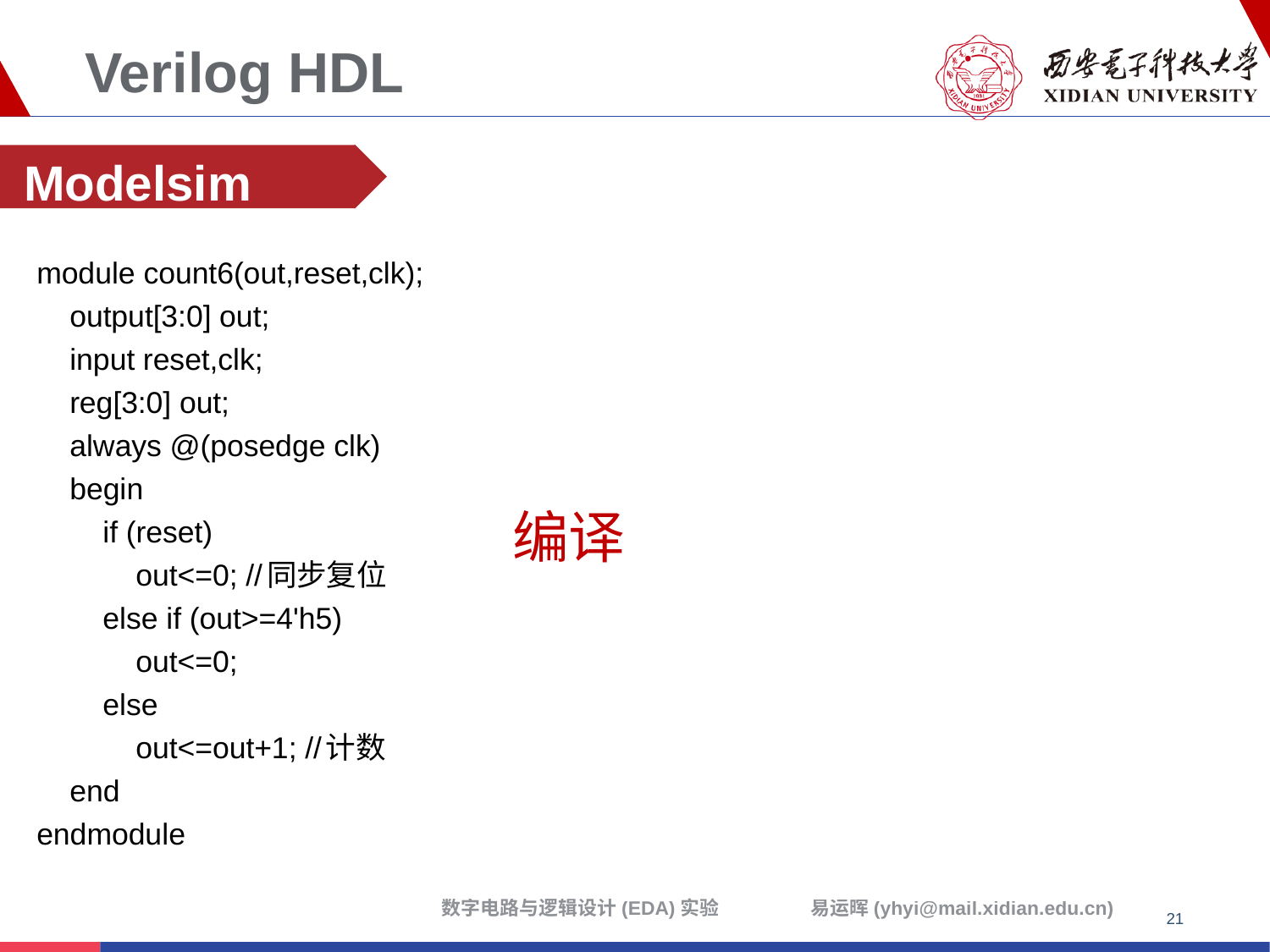

# Verilog HDL
Modelsim
module count6(out,reset,clk);
    output[3:0] out;
    input reset,clk;
    reg[3:0] out;
    always @(posedge clk)
    begin
        if (reset)
            out<=0; //同步复位
        else if (out>=4'h5)
            out<=0;
        else
            out<=out+1; //计数
    end
endmodule

编译
21